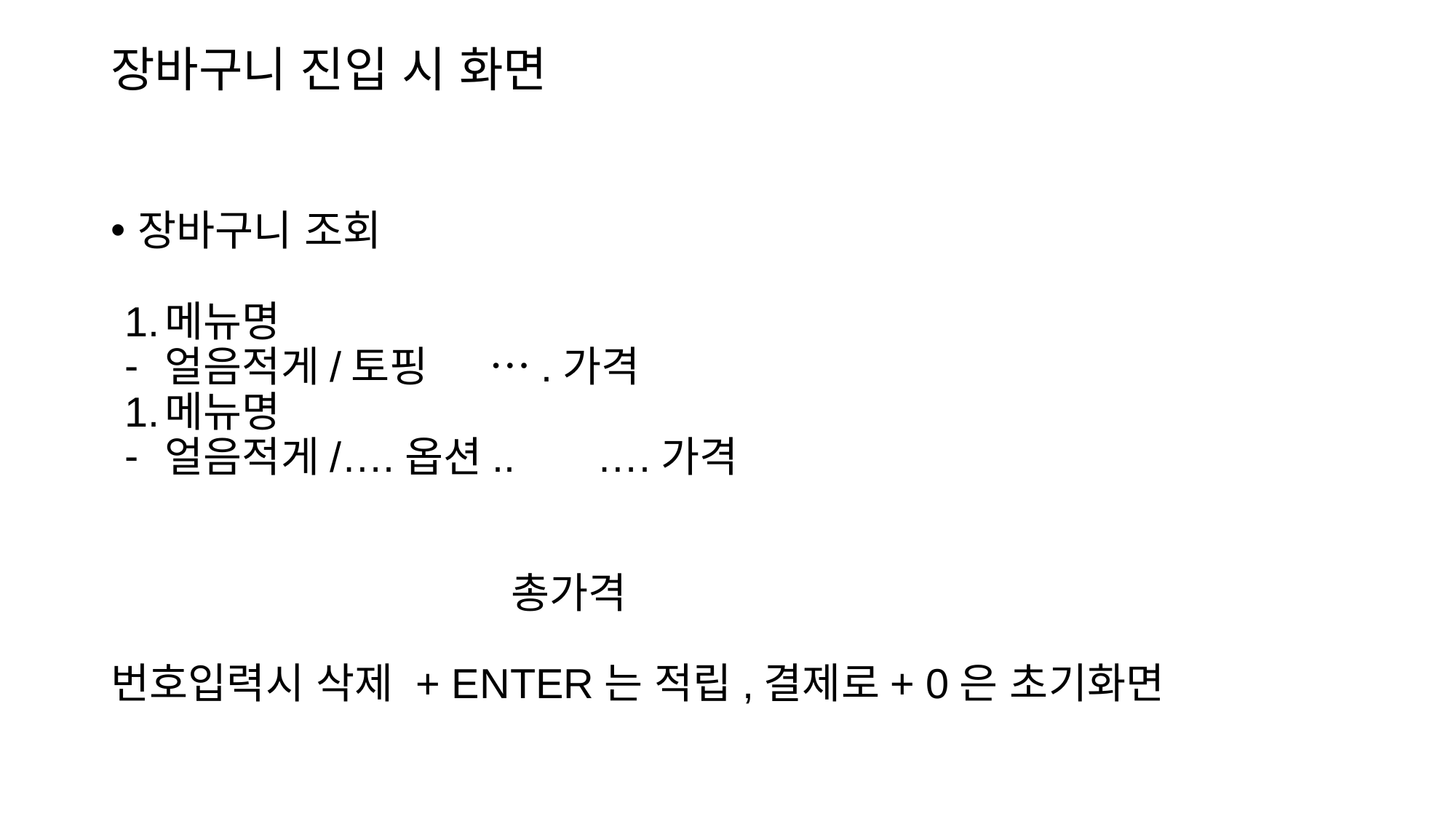

# 장바구니 진입 시 화면
장바구니 조회

메뉴명
얼음적게/토핑 			….가격
메뉴명
얼음적게/….옵션..       ….가격

                                 총가격

번호입력시 삭제 + ENTER는 적립,결제로+ 0은 초기화면